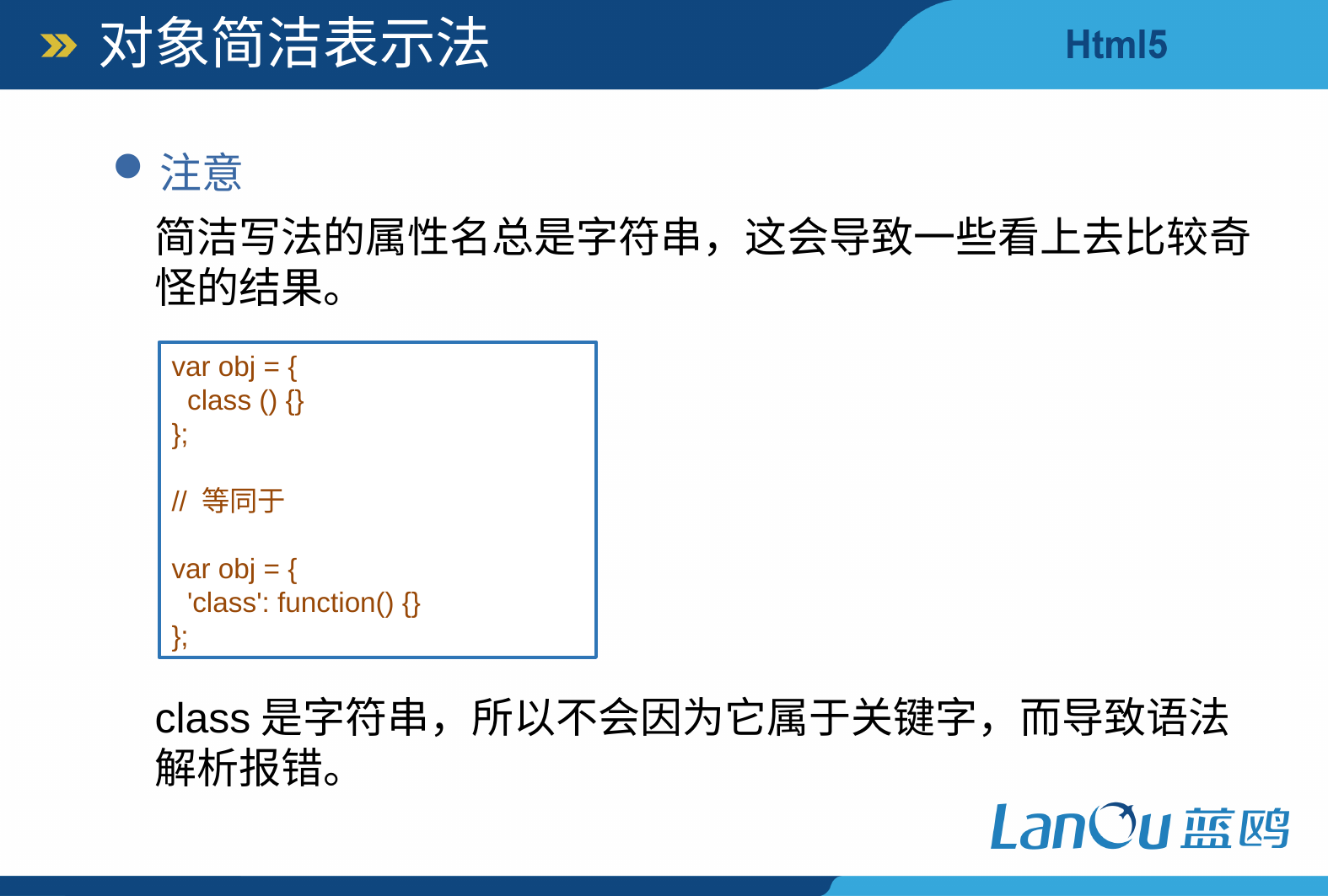

对象简洁表示法
注意
简洁写法的属性名总是字符串，这会导致一些看上去比较奇怪的结果。
var obj = {
  class () {}
};

// 等同于

var obj = {
  'class': function() {}
};
class是字符串，所以不会因为它属于关键字，而导致语法解析报错。